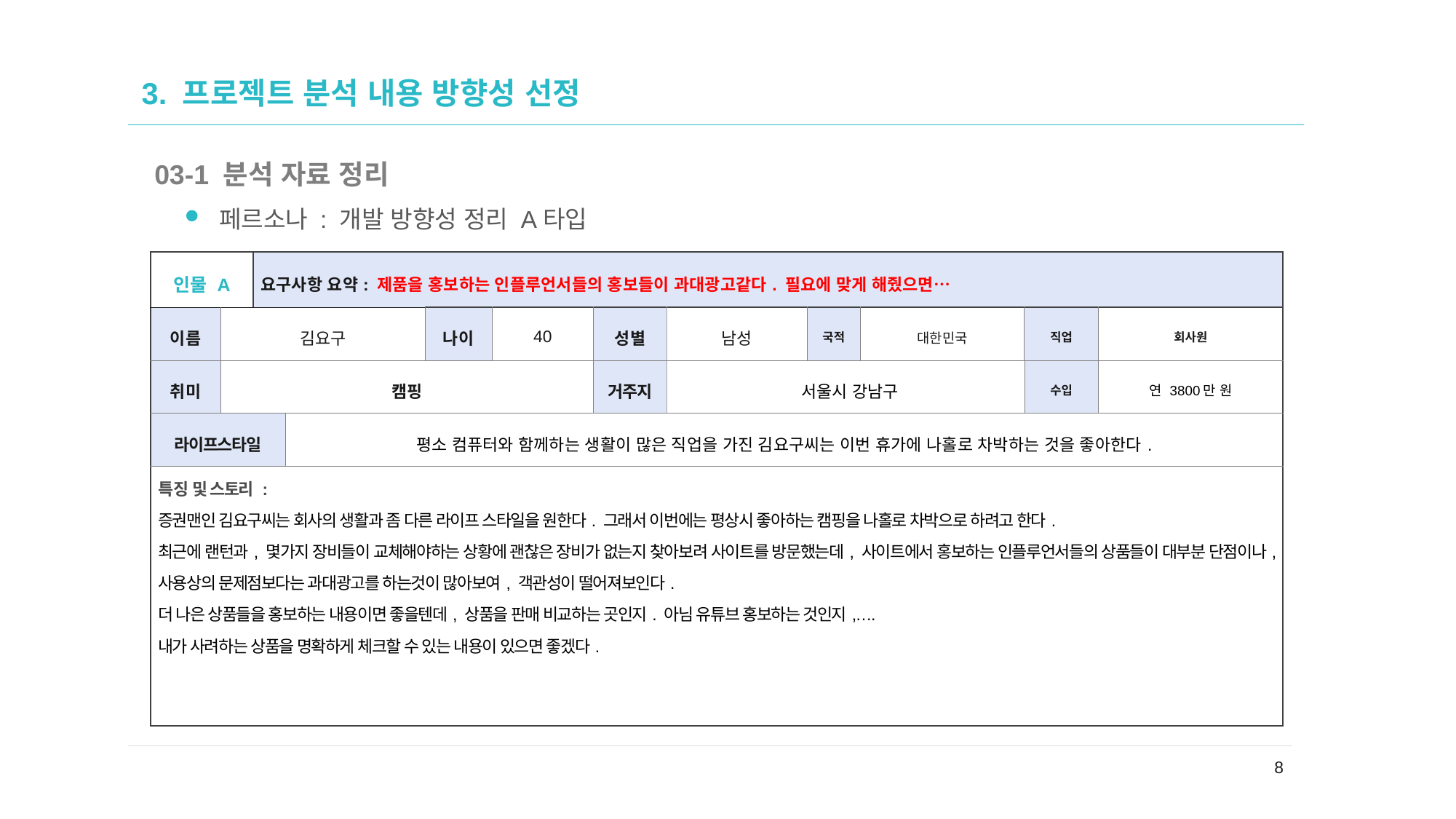

02
# 3. 프로젝트 분석 내용 방향성 선정
03-1 분석 자료 정리
페르소나 : 개발 방향성 정리 A타입
| 인물 A |  | 요구사항 요약: 제품을 홍보하는 인플루언서들의 홍보들이 과대광고같다. 필요에 맞게 해줬으면… |  |  |  |  |  |  |  |  |  |
| --- | --- | --- | --- | --- | --- | --- | --- | --- | --- | --- | --- |
| 이름 | 김요구 |  |  | 나이 | 40 | 성별 | 남성 | 국적 | 대한민국 | 직업 | 회사원 |
| 취미 | 캠핑 |  |  |  |  | 거주지 | 서울시 강남구 |  |  | 수입 | 연 3800만 원 |
| 라이프스타일 |  |  | 평소 컴퓨터와 함께하는 생활이 많은 직업을 가진 김요구씨는 이번 휴가에 나홀로 차박하는 것을 좋아한다. |  |  |  |  |  |  |  |  |
| 특징 및 스토리 : 증권맨인 김요구씨는 회사의 생활과 좀 다른 라이프 스타일을 원한다. 그래서 이번에는 평상시 좋아하는 캠핑을 나홀로 차박으로 하려고 한다. 최근에 랜턴과, 몇가지 장비들이 교체해야하는 상황에 괜찮은 장비가 없는지 찾아보려 사이트를 방문했는데, 사이트에서 홍보하는 인플루언서들의 상품들이 대부분 단점이나, 사용상의 문제점보다는 과대광고를 하는것이 많아보여, 객관성이 떨어져보인다. 더 나은 상품들을 홍보하는 내용이면 좋을텐데, 상품을 판매 비교하는 곳인지. 아님 유튜브 홍보하는 것인지,…. 내가 사려하는 상품을 명확하게 체크할 수 있는 내용이 있으면 좋겠다. |  |  |  |  |  |  |  |  |  |  |  |
8